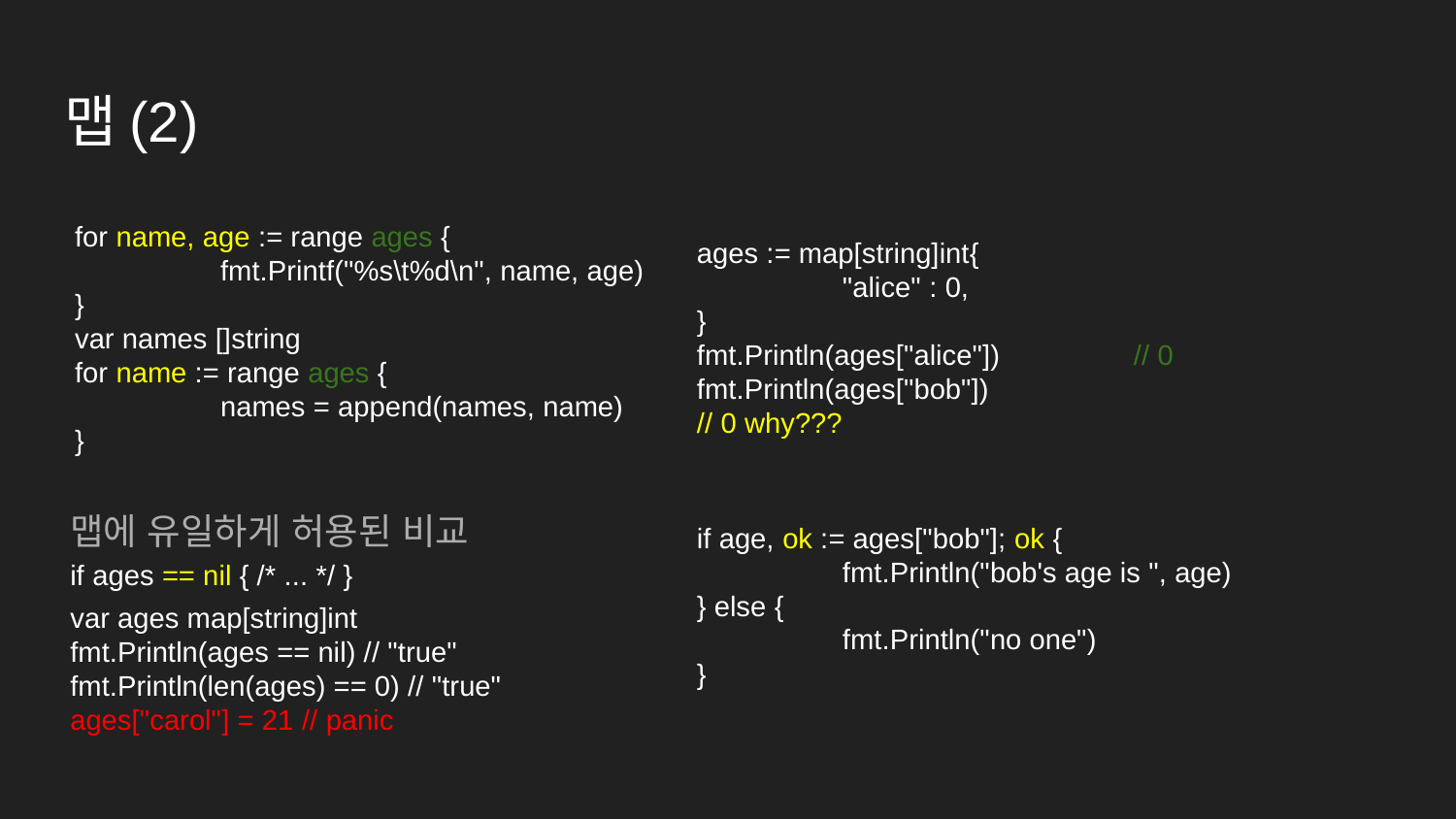

# 맵(2)
for name, age := range ages {
	fmt.Printf("%s\t%d\n", name, age)
}
var names []string
for name := range ages {
	names = append(names, name)
}
ages := map[string]int{
	"alice" : 0,
}
fmt.Println(ages["alice"])	// 0
fmt.Println(ages["bob"])		// 0 why???
맵에 유일하게 허용된 비교
if ages == nil { /* ... */ }

if age, ok := ages["bob"]; ok {
	fmt.Println("bob's age is ", age)
} else {
	fmt.Println("no one")
}
var ages map[string]int
fmt.Println(ages == nil) // "true"
fmt.Println(len(ages) == 0) // "true"
ages["carol"] = 21 // panic